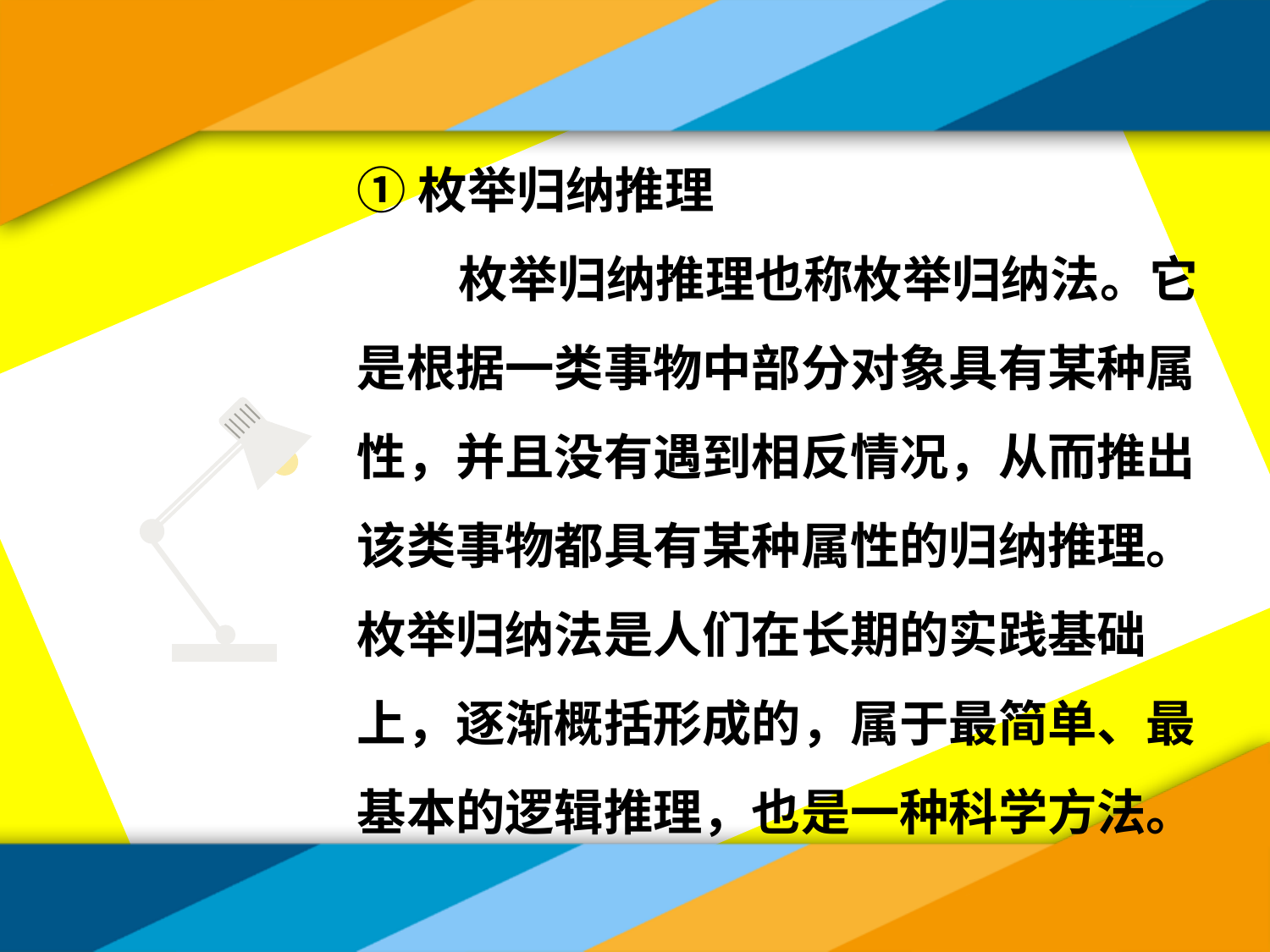

①枚举归纳推理
        枚举归纳推理也称枚举归纳法。它是根据一类事物中部分对象具有某种属性，并且没有遇到相反情况，从而推出该类事物都具有某种属性的归纳推理。枚举归纳法是人们在长期的实践基础上，逐渐概括形成的，属于最简单、最基本的逻辑推理，也是一种科学方法。